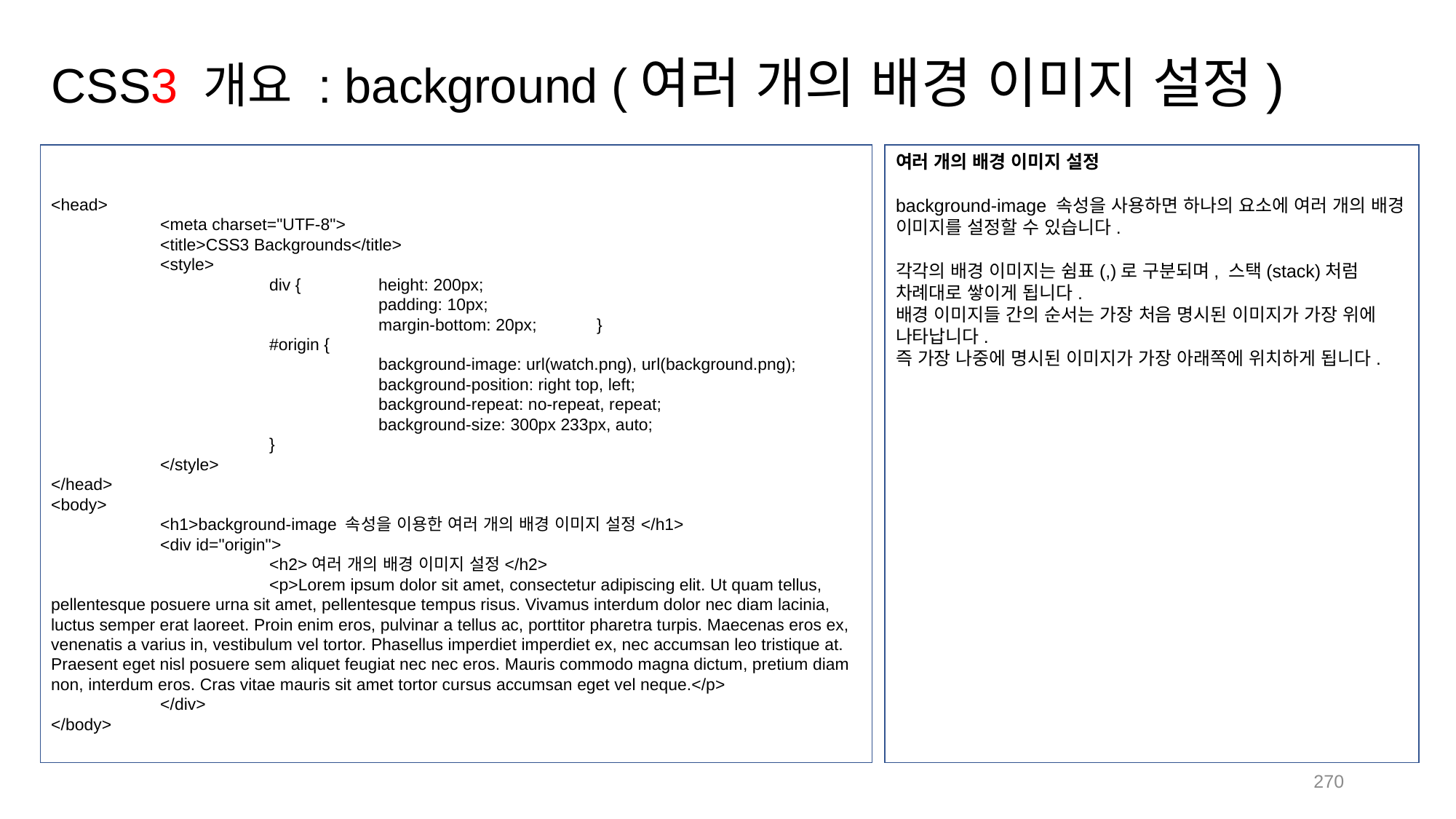

# CSS3 개요 : background (여러 개의 배경 이미지 설정)

<head>
	<meta charset="UTF-8">
	<title>CSS3 Backgrounds</title>
	<style>
		div {	height: 200px;
			padding: 10px;
			margin-bottom: 20px;	}
		#origin {
			background-image: url(watch.png), url(background.png);
			background-position: right top, left;
			background-repeat: no-repeat, repeat;
			background-size: 300px 233px, auto;
		}
	</style>
</head>
<body>
	<h1>background-image 속성을 이용한 여러 개의 배경 이미지 설정</h1>
	<div id="origin">
		<h2>여러 개의 배경 이미지 설정</h2>
		<p>Lorem ipsum dolor sit amet, consectetur adipiscing elit. Ut quam tellus, pellentesque posuere urna sit amet, pellentesque tempus risus. Vivamus interdum dolor nec diam lacinia, luctus semper erat laoreet. Proin enim eros, pulvinar a tellus ac, porttitor pharetra turpis. Maecenas eros ex, venenatis a varius in, vestibulum vel tortor. Phasellus imperdiet imperdiet ex, nec accumsan leo tristique at. Praesent eget nisl posuere sem aliquet feugiat nec nec eros. Mauris commodo magna dictum, pretium diam non, interdum eros. Cras vitae mauris sit amet tortor cursus accumsan eget vel neque.</p>
	</div>
</body>
여러 개의 배경 이미지 설정

background-image 속성을 사용하면 하나의 요소에 여러 개의 배경 이미지를 설정할 수 있습니다.

각각의 배경 이미지는 쉼표(,)로 구분되며, 스택(stack)처럼 차례대로 쌓이게 됩니다.
배경 이미지들 간의 순서는 가장 처음 명시된 이미지가 가장 위에 나타납니다.
즉 가장 나중에 명시된 이미지가 가장 아래쪽에 위치하게 됩니다.
270